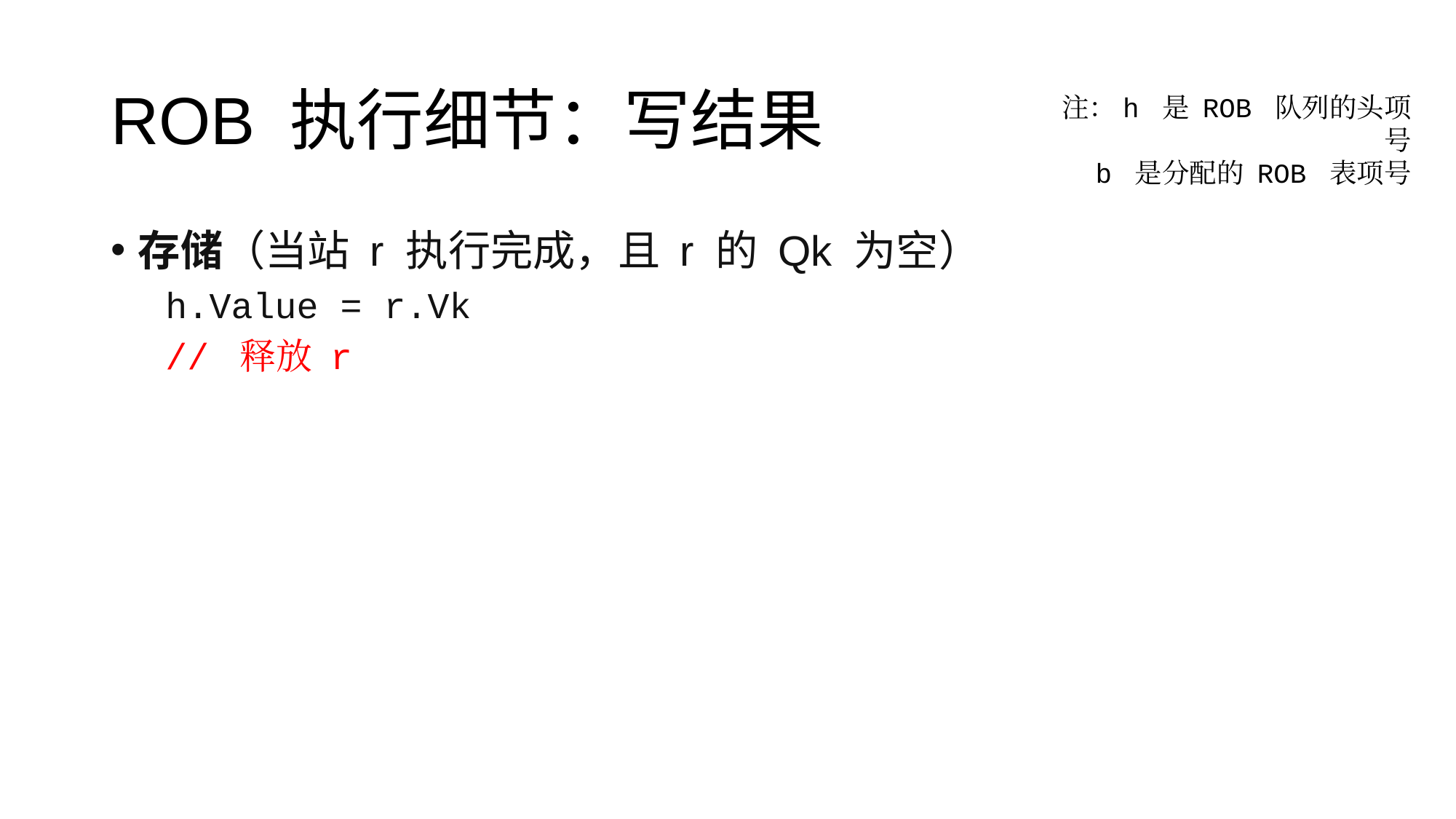

# ROB 执行细节：写结果
注：h 是 ROB 队列的头项号
b 是分配的 ROB 表项号
存储（当站 r 执行完成，且 r 的 Qk 为空）
h.Value = r.Vk
// 释放 r